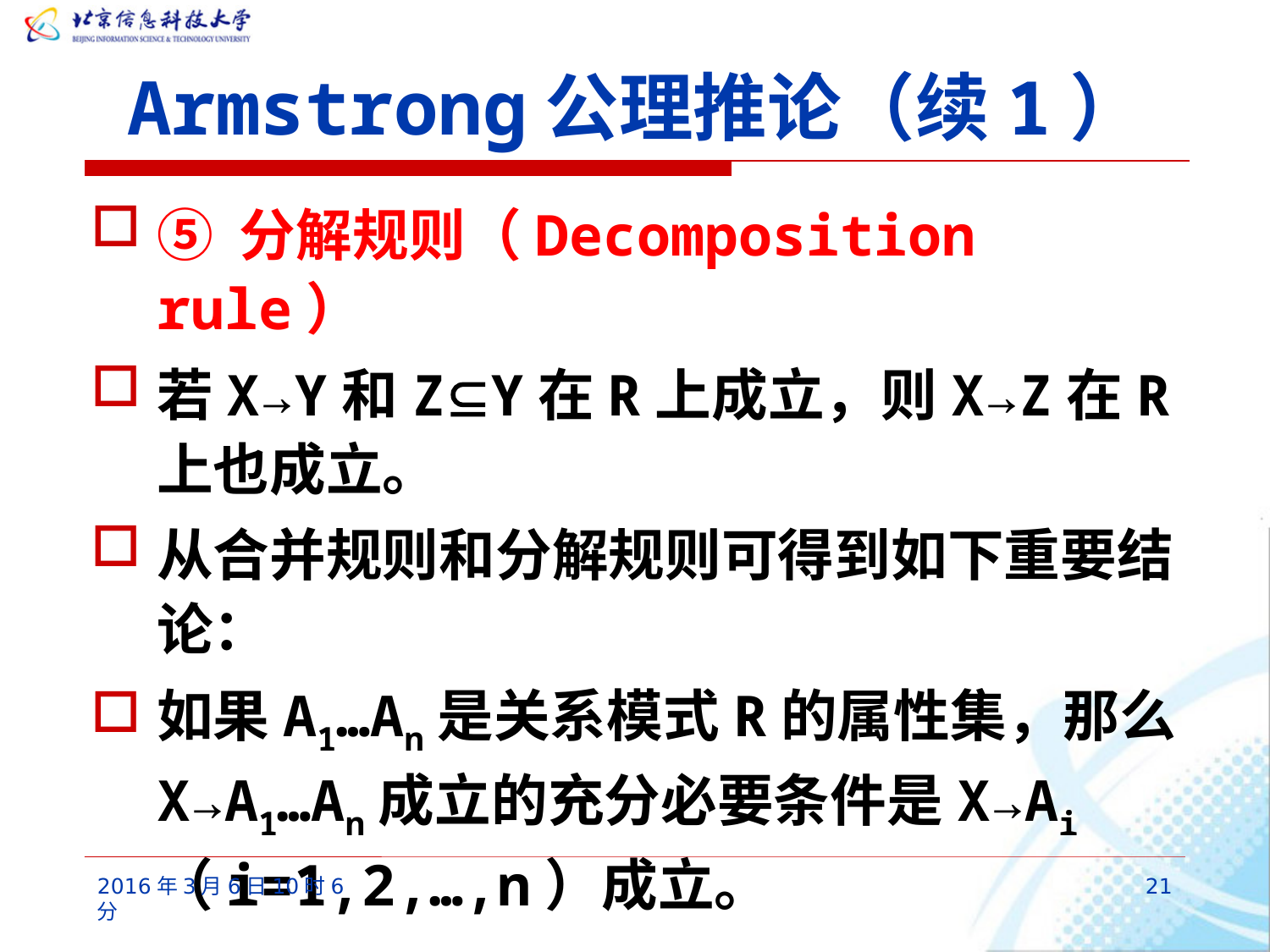

# Armstrong公理推论（续1）
⑤ 分解规则（Decomposition rule）
若X→Y和Z⊆Y在R上成立，则X→Z在R上也成立。
从合并规则和分解规则可得到如下重要结论：
如果A1…An是关系模式R的属性集，那么X→A1…An成立的充分必要条件是X→Ai（i=1,2,…,n）成立。
2016年3月6日10时6分
21